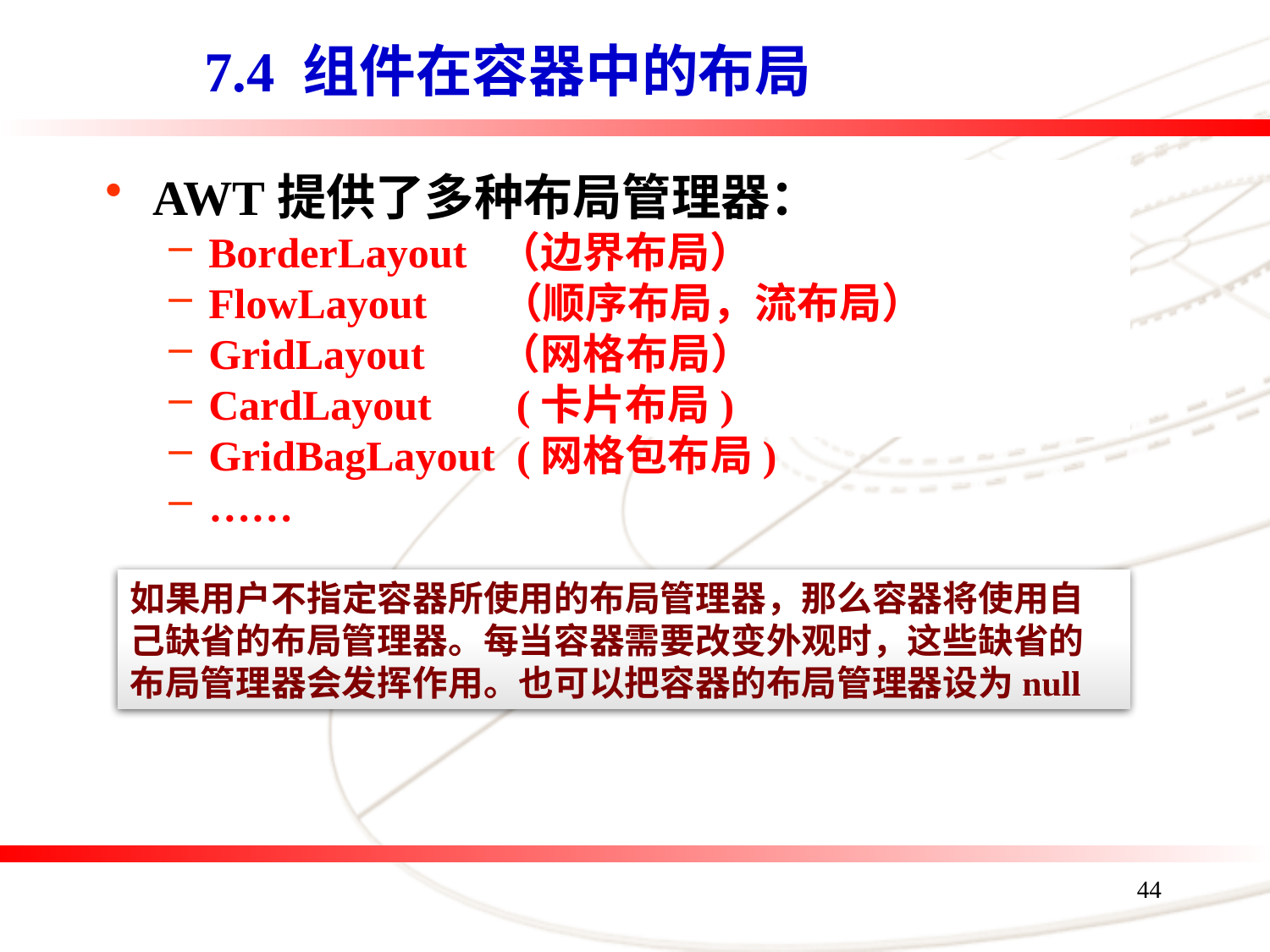

# 7.4 组件在容器中的布局
AWT提供了多种布局管理器：
BorderLayout  （边界布局）
FlowLayout      （顺序布局，流布局）
GridLayout      （网格布局）
CardLayout        (卡片布局)
GridBagLayout  (网格包布局)
……

如果用户不指定容器所使用的布局管理器，那么容器将使用自己缺省的布局管理器。每当容器需要改变外观时，这些缺省的布局管理器会发挥作用。也可以把容器的布局管理器设为null
44